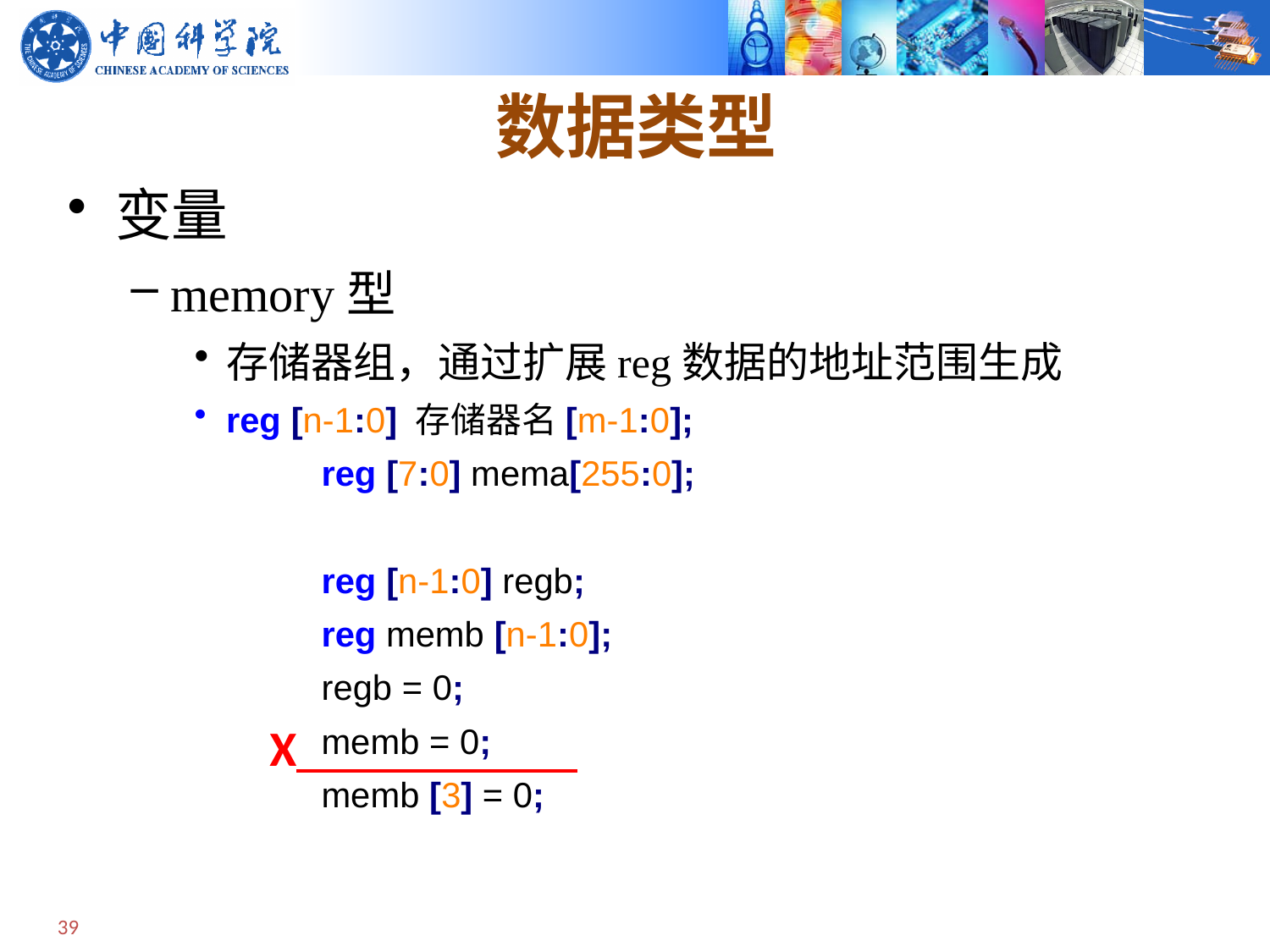

# 数据类型
变量
memory型
存储器组，通过扩展reg数据的地址范围生成
reg [n-1:0] 存储器名[m-1:0];
	reg [7:0] mema[255:0];

	reg [n-1:0] regb;
	reg memb [n-1:0];
	regb = 0;
	memb = 0;
	memb [3] = 0;
X